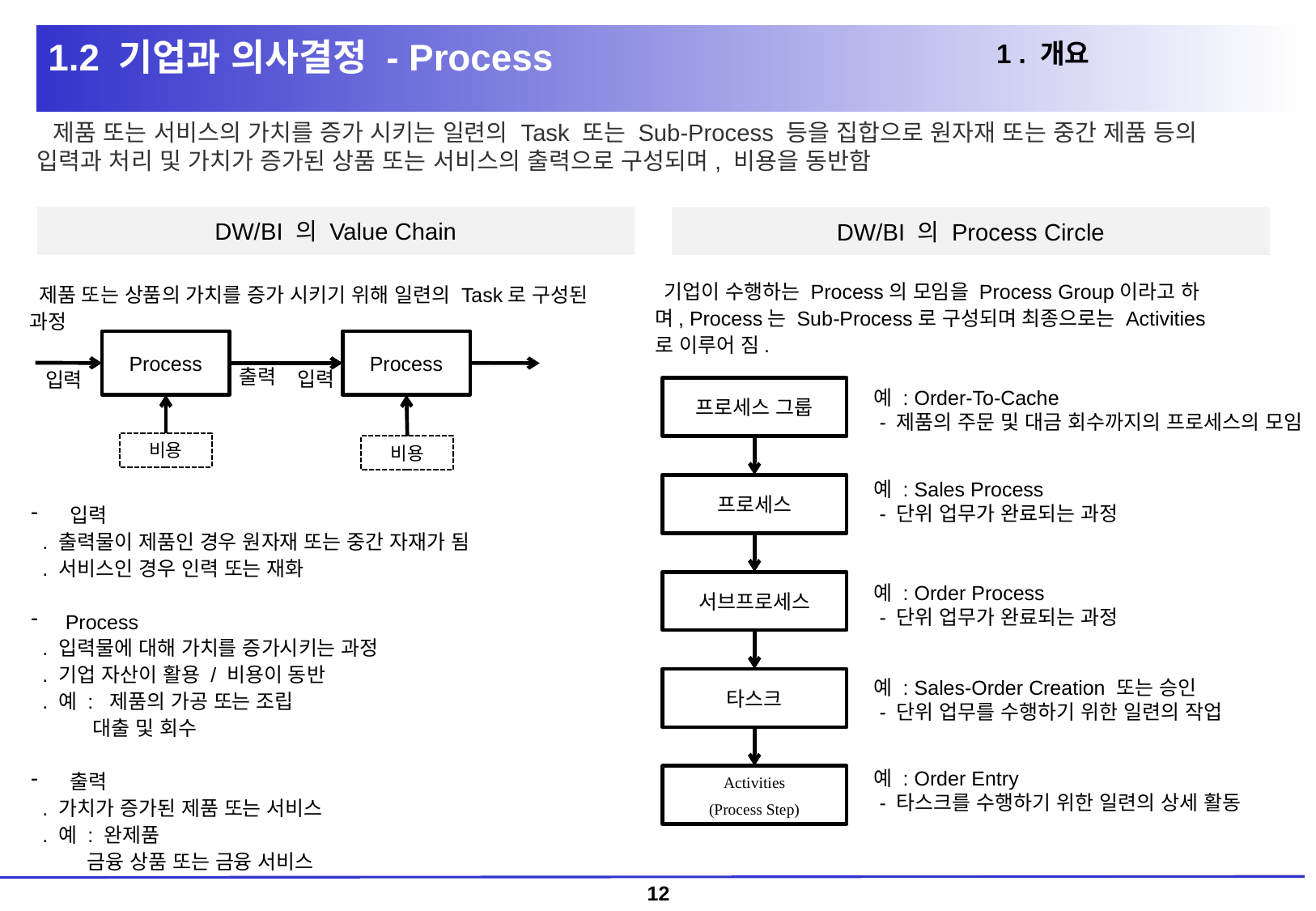

1 . 개요
1.2 기업과 의사결정 - Process
  제품 또는 서비스의 가치를 증가 시키는 일련의 Task 또는 Sub-Process 등을 집합으로 원자재 또는 중간 제품 등의 입력과 처리 및 가치가 증가된 상품 또는 서비스의 출력으로 구성되며, 비용을 동반함
DW/BI 의 Value Chain
DW/BI 의 Process Circle
Process 구성
 기업이 수행하는 Process의 모임을 Process Group이라고 하며, Process는 Sub-Process로 구성되며 최종으로는 Activities로 이루어 짐.
 제품 또는 상품의 가치를 증가 시키기 위해 일련의 Task로 구성된 과정
Process
Process
출력
입력
입력
프로세스 그룹
예 : Order-To-Cache
 - 제품의 주문 및 대금 회수까지의 프로세스의 모임
비용
비용
예 : Sales Process
 - 단위 업무가 완료되는 과정
프로세스
 입력
  . 출력물이 제품인 경우 원자재 또는 중간 자재가 됨
  . 서비스인 경우 인력 또는 재화

 Process
  . 입력물에 대해 가치를 증가시키는 과정
  . 기업 자산이 활용 / 비용이 동반
  . 예 :  제품의 가공 또는 조립
          대출 및 회수

 출력
  . 가치가 증가된 제품 또는 서비스
  . 예 : 완제품
         금융 상품 또는 금융 서비스
서브프로세스
예 : Order Process
 - 단위 업무가 완료되는 과정
타스크
예 : Sales-Order Creation 또는 승인
 - 단위 업무를 수행하기 위한 일련의 작업
예 : Order Entry
 - 타스크를 수행하기 위한 일련의 상세 활동
Activities
(Process Step)